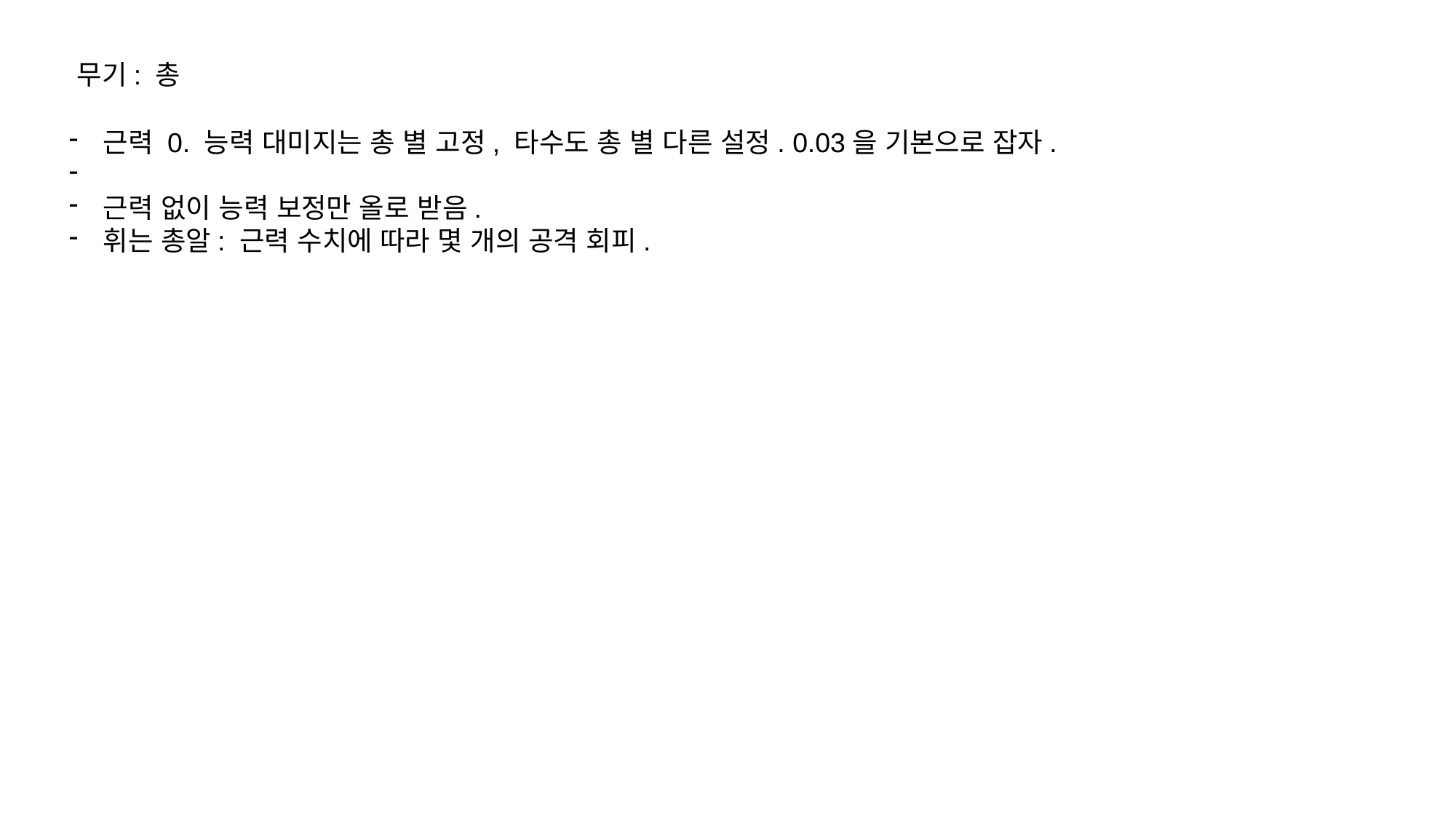

무기: 총
근력 0. 능력 대미지는 총 별 고정, 타수도 총 별 다른 설정. 0.03을 기본으로 잡자.

근력 없이 능력 보정만 올로 받음.
휘는 총알: 근력 수치에 따라 몇 개의 공격 회피.